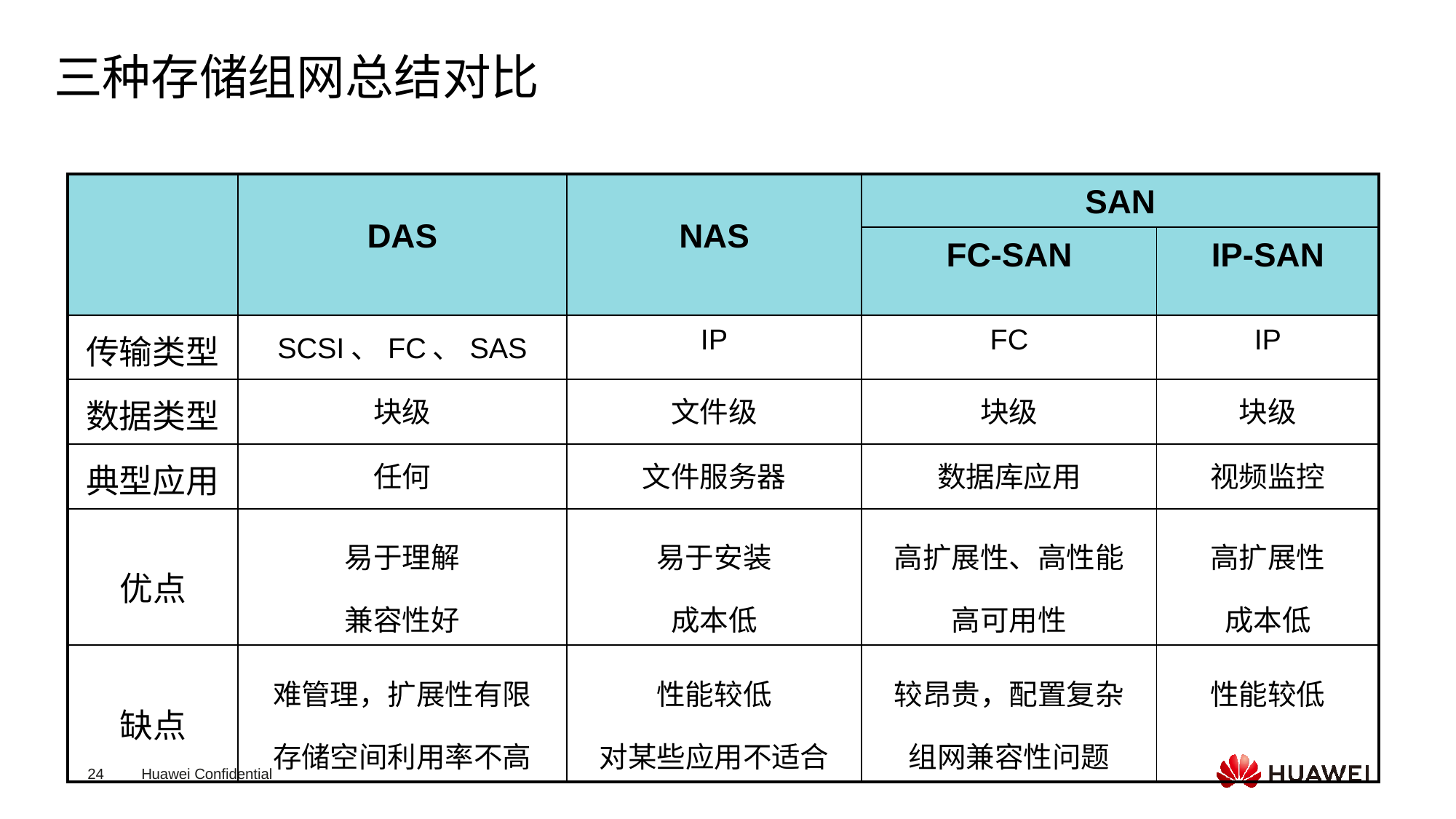

# 三种存储组网总结对比
|  | DAS | NAS | SAN |  |
| --- | --- | --- | --- | --- |
|  |  |  | FC-SAN | IP-SAN |
| 传输类型 | SCSI、FC、SAS | IP | FC | IP |
| 数据类型 | 块级 | 文件级 | 块级 | 块级 |
| 典型应用 | 任何 | 文件服务器 | 数据库应用 | 视频监控 |
| 优点 | 易于理解 兼容性好 | 易于安装 成本低 | 高扩展性、高性能 高可用性 | 高扩展性 成本低 |
| 缺点 | 难管理，扩展性有限 存储空间利用率不高 | 性能较低 对某些应用不适合 | 较昂贵，配置复杂 组网兼容性问题 | 性能较低 |